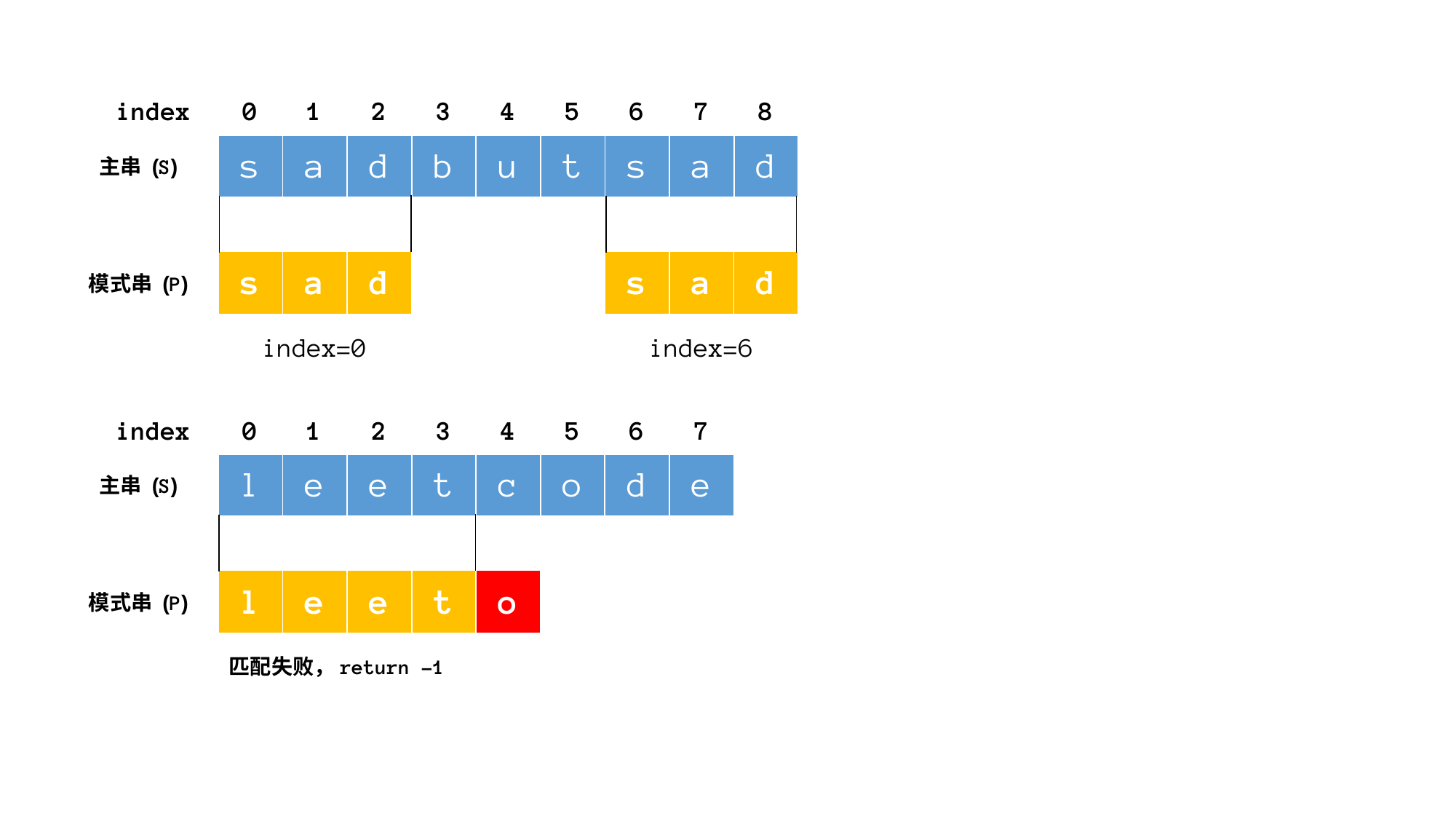

| index | 0 | 1 | 2 | 3 | 4 | 5 | 6 | 7 | 8 |
| --- | --- | --- | --- | --- | --- | --- | --- | --- | --- |
| s | a | d | b | u | t | s | a | d |
| --- | --- | --- | --- | --- | --- | --- | --- | --- |
主串 (S)
| s | a | d |
| --- | --- | --- |
| s | a | d |
| --- | --- | --- |
模式串 (P)
index=0
index=6
| index | 0 | 1 | 2 | 3 | 4 | 5 | 6 | 7 |
| --- | --- | --- | --- | --- | --- | --- | --- | --- |
| l | e | e | t | c | o | d | e |
| --- | --- | --- | --- | --- | --- | --- | --- |
主串 (S)
| l | e | e | t | o |
| --- | --- | --- | --- | --- |
模式串 (P)
匹配失败，return -1